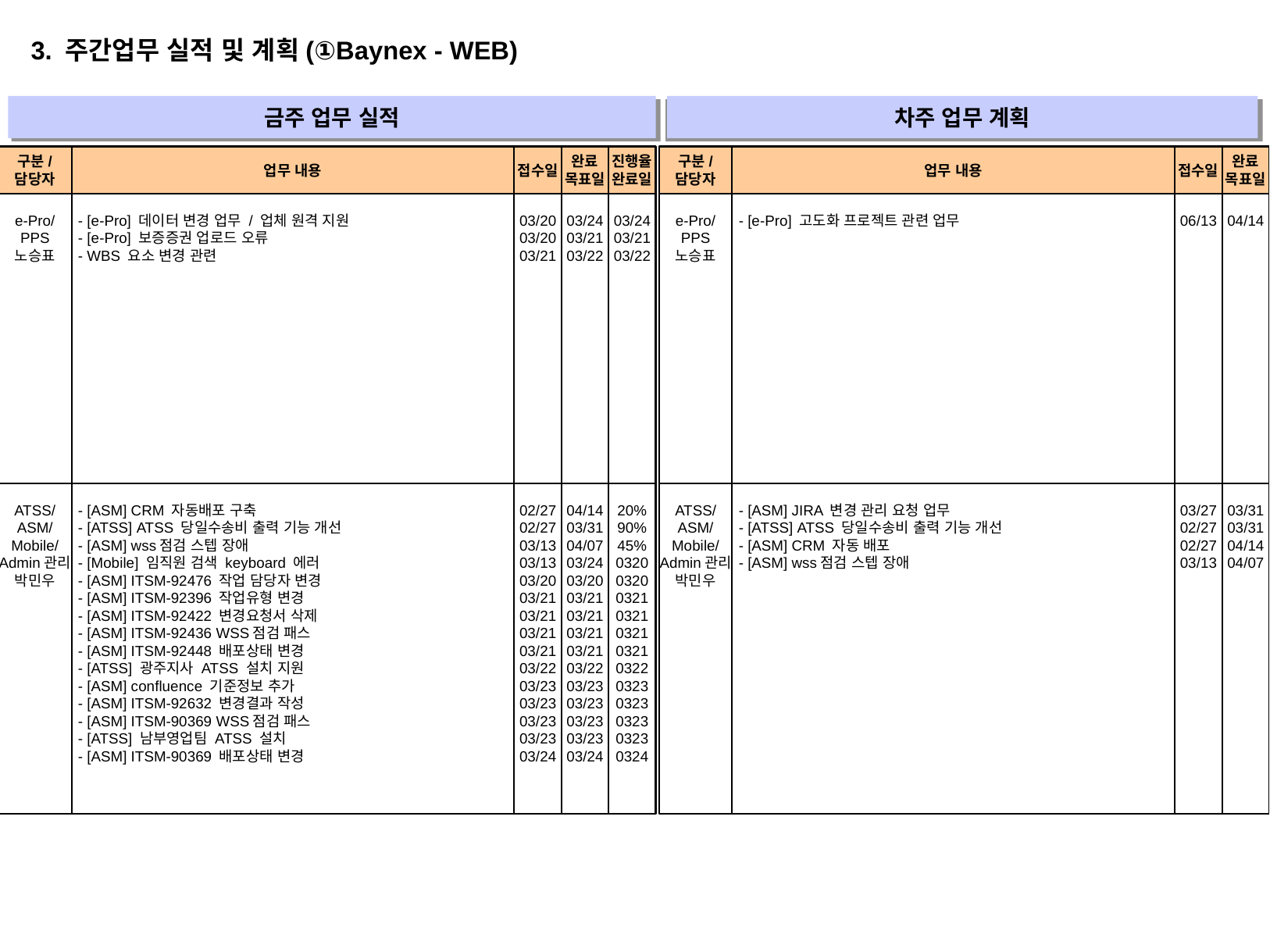

3. 주간업무 실적 및 계획(①Baynex - WEB)
금주 업무 실적
차주 업무 계획
" "
" "
구분/
담당자
업무 내용
접수일
완료
목표일
진행율
완료일
구분/
담당자
업무 내용
접수일
완료
목표일
e-Pro/
PPS
노승표

- [e-Pro] 데이터 변경 업무 / 업체 원격 지원
- [e-Pro] 보증증권 업로드 오류
- WBS 요소 변경 관련
03/20
03/20
03/21
03/24
03/21
03/22
03/24
03/21
03/22
e-Pro/
PPS
노승표

- [e-Pro] 고도화 프로젝트 관련 업무
06/13
04/14
ATSS/
ASM/
Mobile/
Admin관리
박민우

- [ASM] CRM 자동배포 구축
- [ATSS] ATSS 당일수송비 출력 기능 개선
- [ASM] wss점검 스텝 장애
- [Mobile] 임직원 검색 keyboard 에러
- [ASM] ITSM-92476 작업 담당자 변경
- [ASM] ITSM-92396 작업유형 변경
- [ASM] ITSM-92422 변경요청서 삭제
- [ASM] ITSM-92436 WSS점검 패스
- [ASM] ITSM-92448 배포상태 변경
- [ATSS] 광주지사 ATSS 설치 지원
- [ASM] confluence 기준정보 추가
- [ASM] ITSM-92632 변경결과 작성
- [ASM] ITSM-90369 WSS점검 패스
- [ATSS] 남부영업팀 ATSS 설치
- [ASM] ITSM-90369 배포상태 변경
02/27
02/27
03/13
03/13
03/20
03/21
03/21
03/21
03/21
03/22
03/23
03/23
03/23
03/23
03/24
04/14
03/31
04/07
03/24
03/20
03/21
03/21
03/21
03/21
03/22
03/23
03/23
03/23
03/23
03/24
20%
90%
45%
0320
0320
0321
0321
0321
0321
0322
0323
0323
0323
0323
0324
ATSS/
ASM/
Mobile/
Admin관리
박민우

- [ASM] JIRA 변경 관리 요청 업무
- [ATSS] ATSS 당일수송비 출력 기능 개선
- [ASM] CRM 자동 배포
- [ASM] wss점검 스텝 장애
03/27
02/27
02/27
03/13
03/31
03/31
04/14
04/07